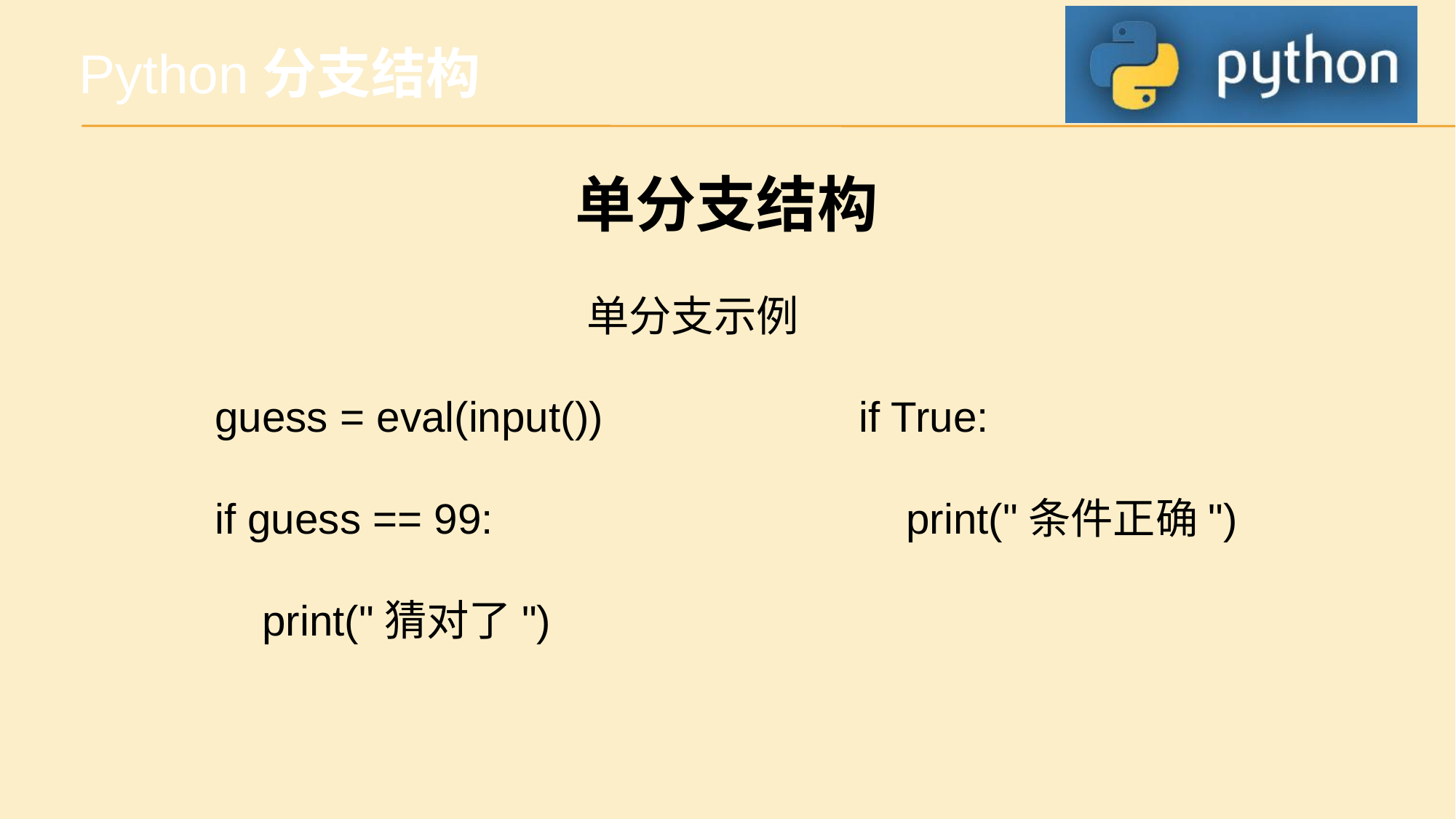

Python分支结构
单分支结构
单分支示例
guess = eval(input())

if guess == 99:

    print("猜对了")
if True:

    print("条件正确")